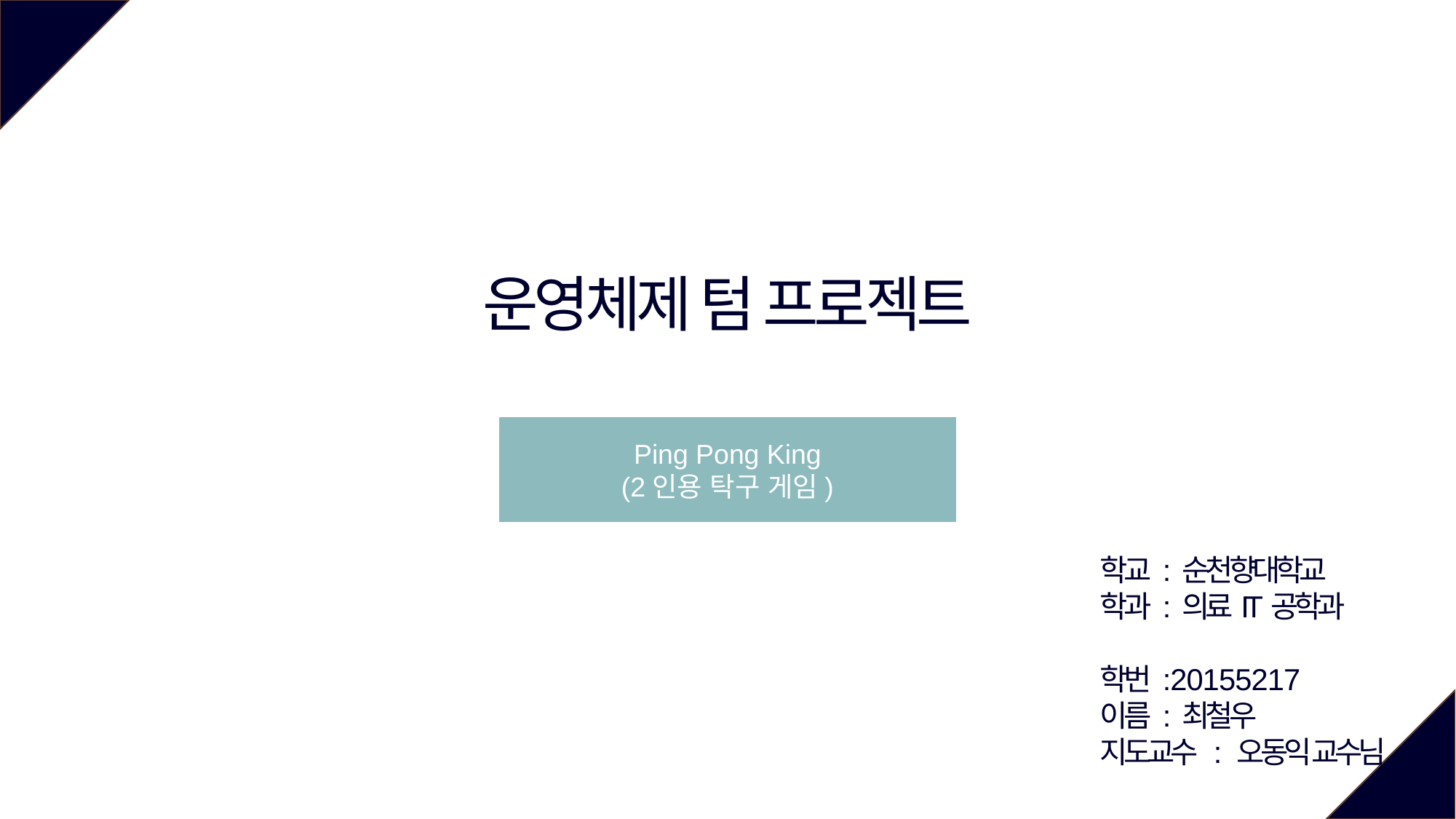

운영체제 텀 프로젝트

Ping Pong King
(2인용 탁구 게임)
학교 : 순천향대학교
학과 : 의료IT공학과

학번 : 2 0 1 5 5 2 1 7
이름 : 최철우
지도교수  :  오동익 교수님